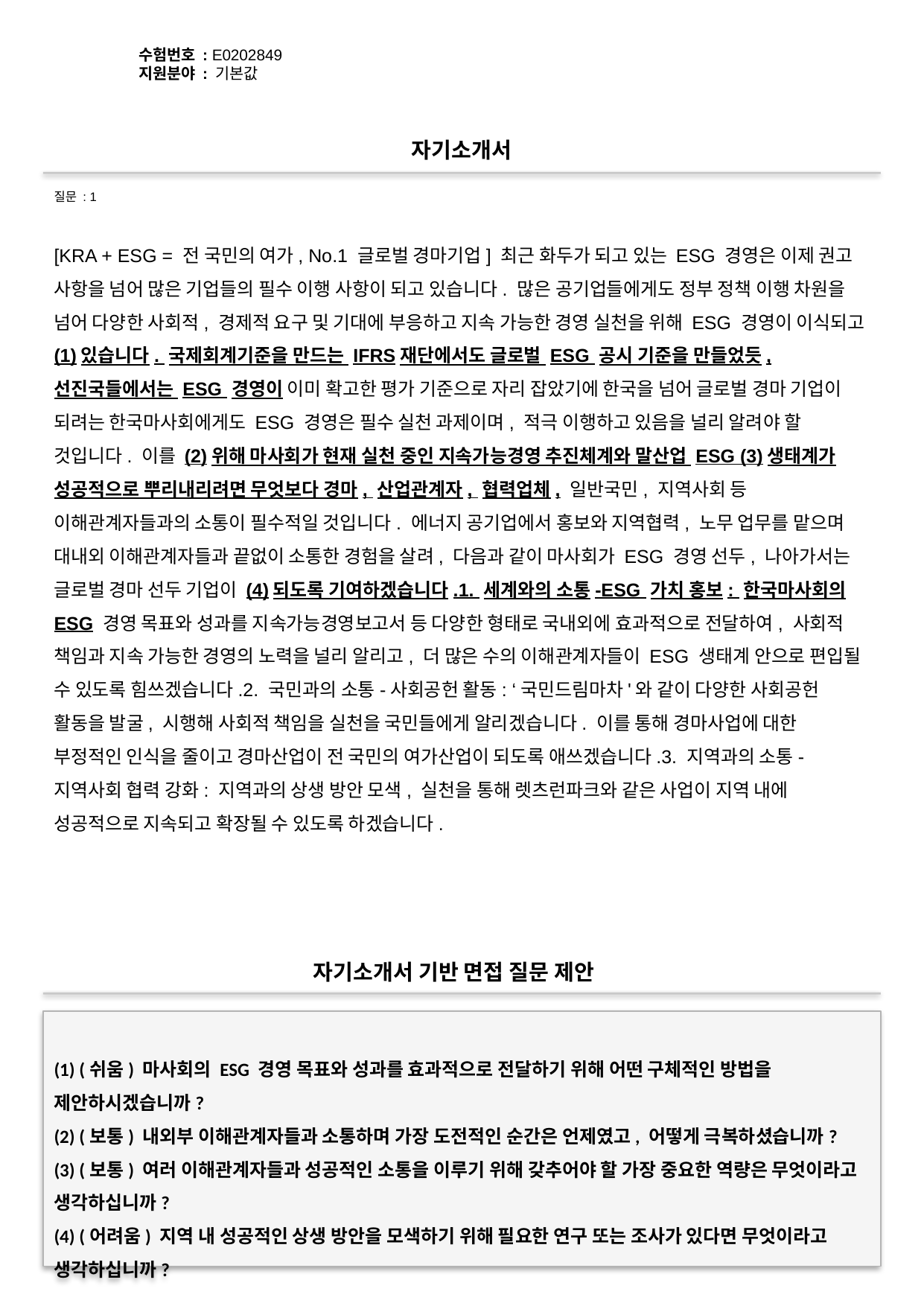

수험번호 : E0202849
지원분야 : 기본값
#

자기소개서

질문 : 1

[KRA + ESG = 전 국민의 여가, No.1 글로벌 경마기업] 최근 화두가 되고 있는 ESG 경영은 이제 권고 사항을 넘어 많은 기업들의 필수 이행 사항이 되고 있습니다. 많은 공기업들에게도 정부 정책 이행 차원을 넘어 다양한 사회적, 경제적 요구 및 기대에 부응하고 지속 가능한 경영 실천을 위해 ESG 경영이 이식되고 (1)있습니다. 국제회계기준을 만드는 IFRS재단에서도 글로벌 ESG 공시 기준을 만들었듯, 선진국들에서는 ESG 경영이 이미 확고한 평가 기준으로 자리 잡았기에 한국을 넘어 글로벌 경마 기업이 되려는 한국마사회에게도 ESG 경영은 필수 실천 과제이며, 적극 이행하고 있음을 널리 알려야 할 것입니다. 이를 (2)위해 마사회가 현재 실천 중인 지속가능경영 추진체계와 말산업 ESG (3)생태계가 성공적으로 뿌리내리려면 무엇보다 경마, 산업관계자, 협력업체, 일반국민, 지역사회 등 이해관계자들과의 소통이 필수적일 것입니다. 에너지 공기업에서 홍보와 지역협력, 노무 업무를 맡으며 대내외 이해관계자들과 끝없이 소통한 경험을 살려, 다음과 같이 마사회가 ESG 경영 선두, 나아가서는 글로벌 경마 선두 기업이 (4)되도록 기여하겠습니다.1. 세계와의 소통-ESG 가치 홍보: 한국마사회의 ESG 경영 목표와 성과를 지속가능경영보고서 등 다양한 형태로 국내외에 효과적으로 전달하여, 사회적 책임과 지속 가능한 경영의 노력을 널리 알리고, 더 많은 수의 이해관계자들이 ESG 생태계 안으로 편입될 수 있도록 힘쓰겠습니다.2. 국민과의 소통-사회공헌 활동: ‘국민드림마차'와 같이 다양한 사회공헌 활동을 발굴, 시행해 사회적 책임을 실천을 국민들에게 알리겠습니다. 이를 통해 경마사업에 대한 부정적인 인식을 줄이고 경마산업이 전 국민의 여가산업이 되도록 애쓰겠습니다.3. 지역과의 소통-지역사회 협력 강화: 지역과의 상생 방안 모색, 실천을 통해 렛츠런파크와 같은 사업이 지역 내에 성공적으로 지속되고 확장될 수 있도록 하겠습니다.

자기소개서 기반 면접 질문 제안

(1) (쉬움) 마사회의 ESG 경영 목표와 성과를 효과적으로 전달하기 위해 어떤 구체적인 방법을 제안하시겠습니까?
(2) (보통) 내외부 이해관계자들과 소통하며 가장 도전적인 순간은 언제였고, 어떻게 극복하셨습니까?
(3) (보통) 여러 이해관계자들과 성공적인 소통을 이루기 위해 갖추어야 할 가장 중요한 역량은 무엇이라고 생각하십니까?
(4) (어려움) 지역 내 성공적인 상생 방안을 모색하기 위해 필요한 연구 또는 조사가 있다면 무엇이라고 생각하십니까?